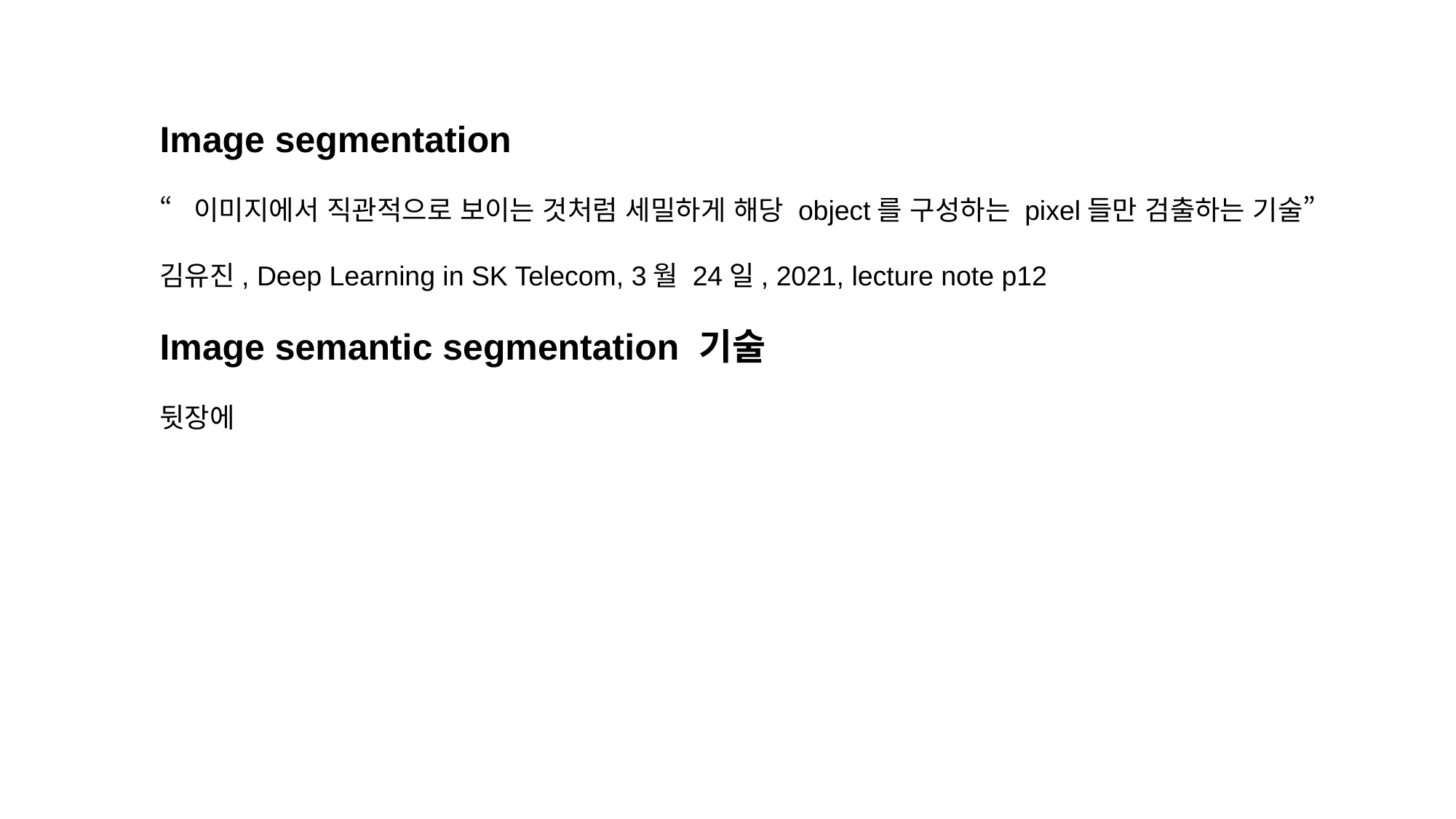

Image segmentation

“이미지에서 직관적으로 보이는 것처럼 세밀하게 해당 object를 구성하는 pixel들만 검출하는 기술”

김유진, Deep Learning in SK Telecom, 3월 24일, 2021, lecture note p12

Image semantic segmentation 기술

뒷장에